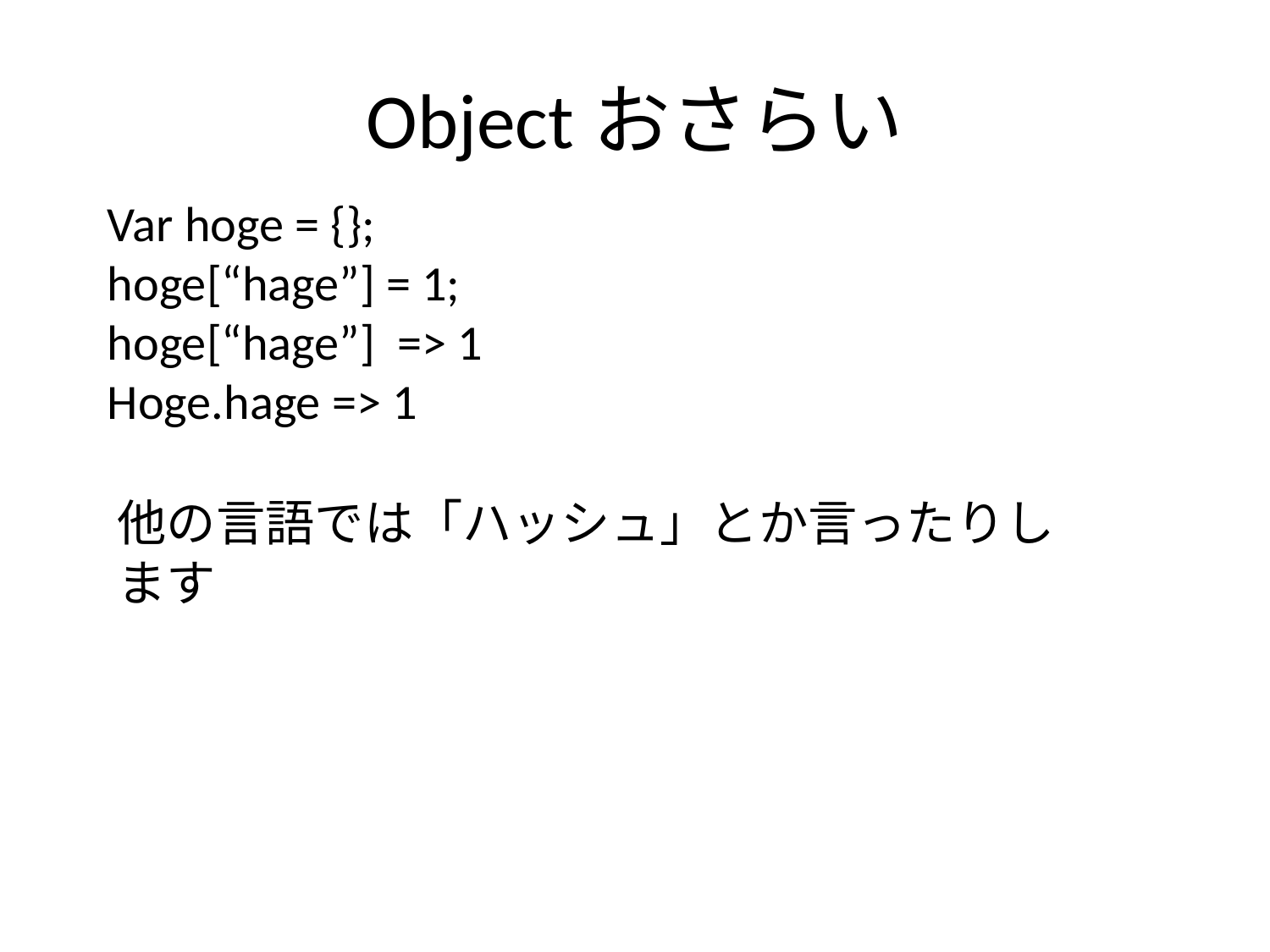

# Objectおさらい
Var hoge = {};
hoge[“hage”] = 1;
hoge[“hage”]  => 1
Hoge.hage => 1
他の言語では「ハッシュ」とか言ったりします